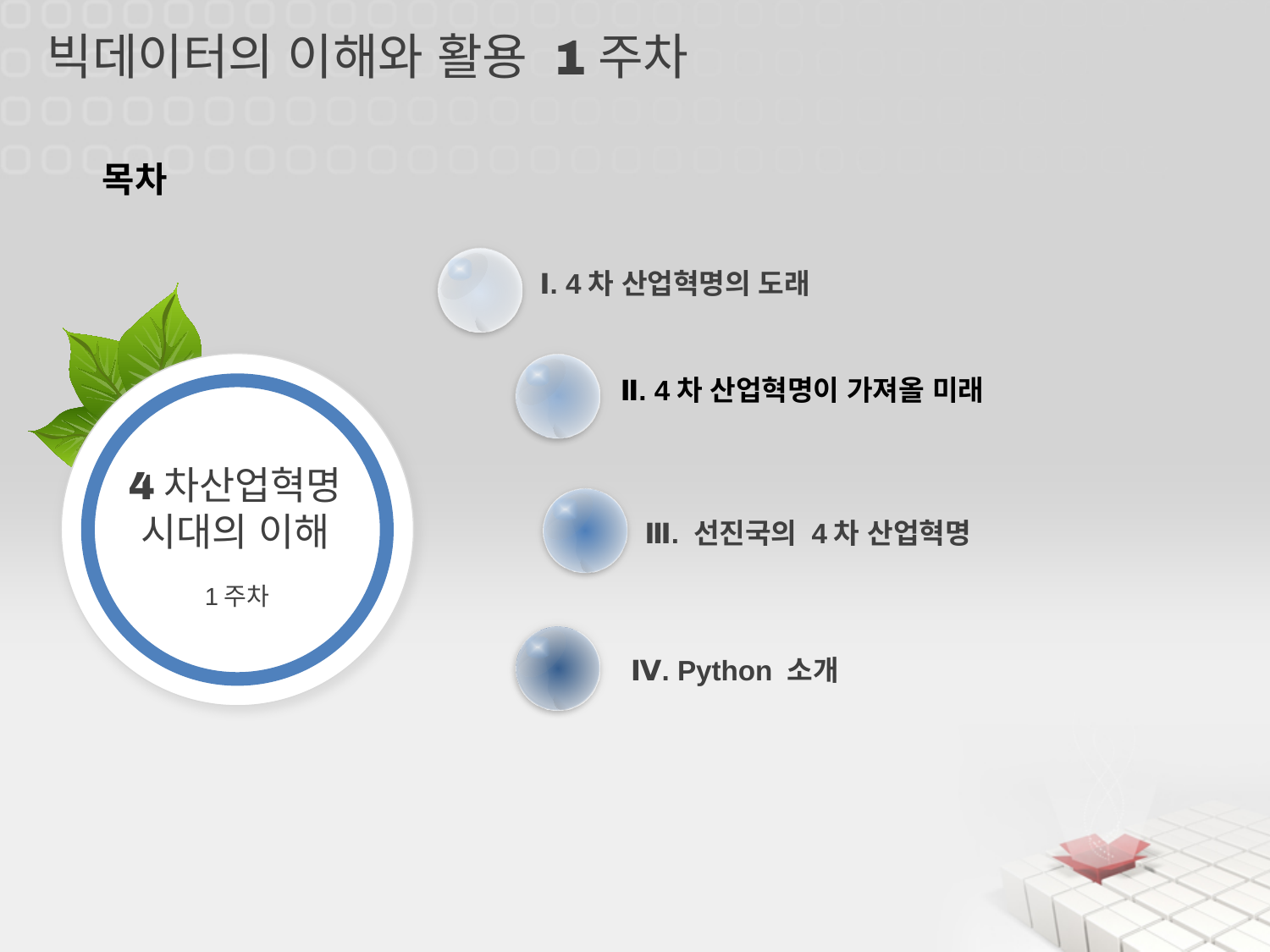

빅데이터의 이해와 활용 1주차
목차

Ⅰ. 4차 산업혁명의 도래

Ⅱ. 4차 산업혁명이 가져올 미래

4차산업혁명
시대의 이해

1주차

Ⅲ. 선진국의 4차 산업혁명

Ⅳ. Python 소개